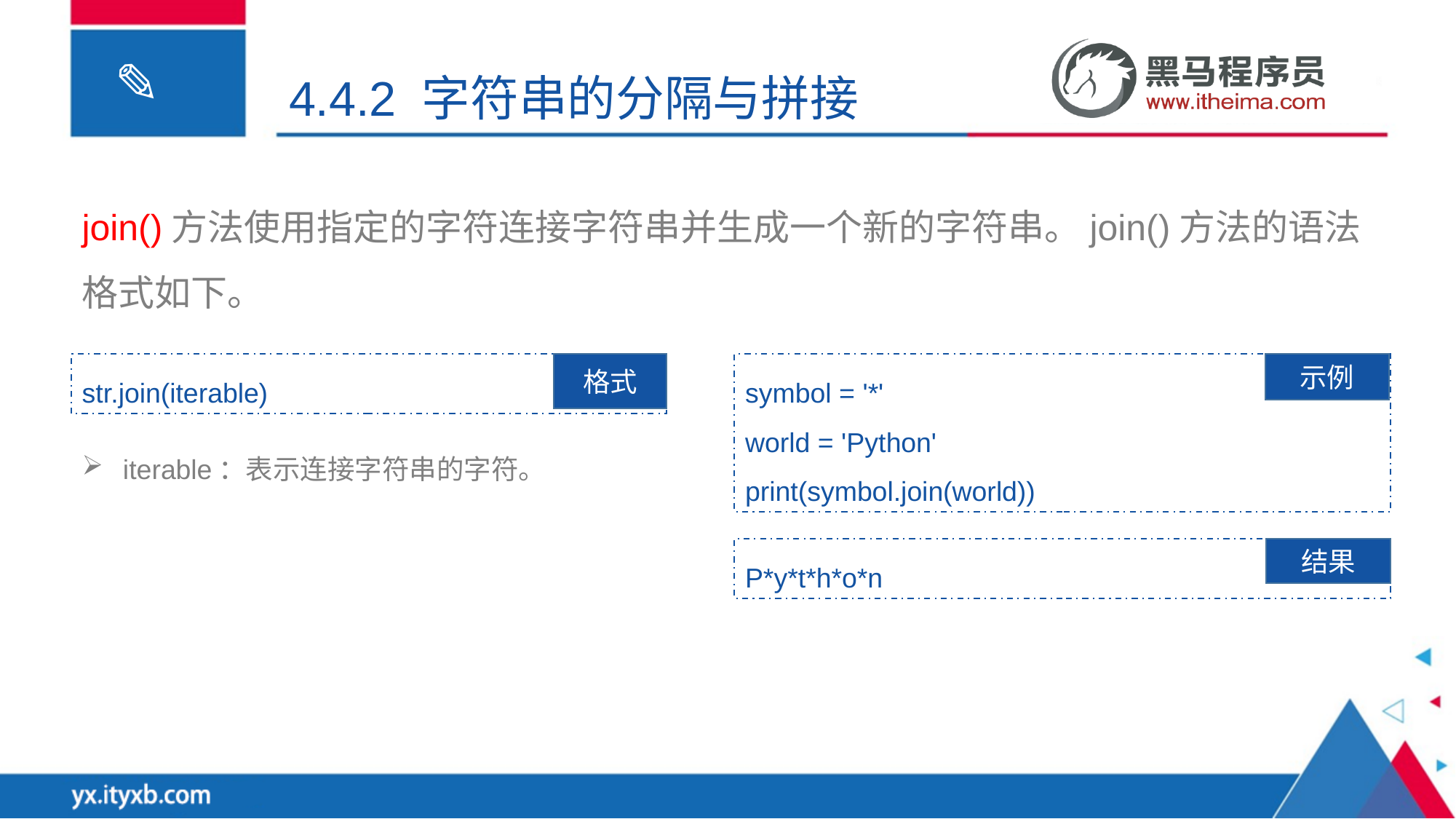

4.4.2 字符串的分隔与拼接
join()方法使用指定的字符连接字符串并生成一个新的字符串。join()方法的语法格式如下。
示例
symbol = '*'
world = 'Python'
print(symbol.join(world))
str.join(iterable)
格式
iterable：表示连接字符串的字符。
P*y*t*h*o*n
结果